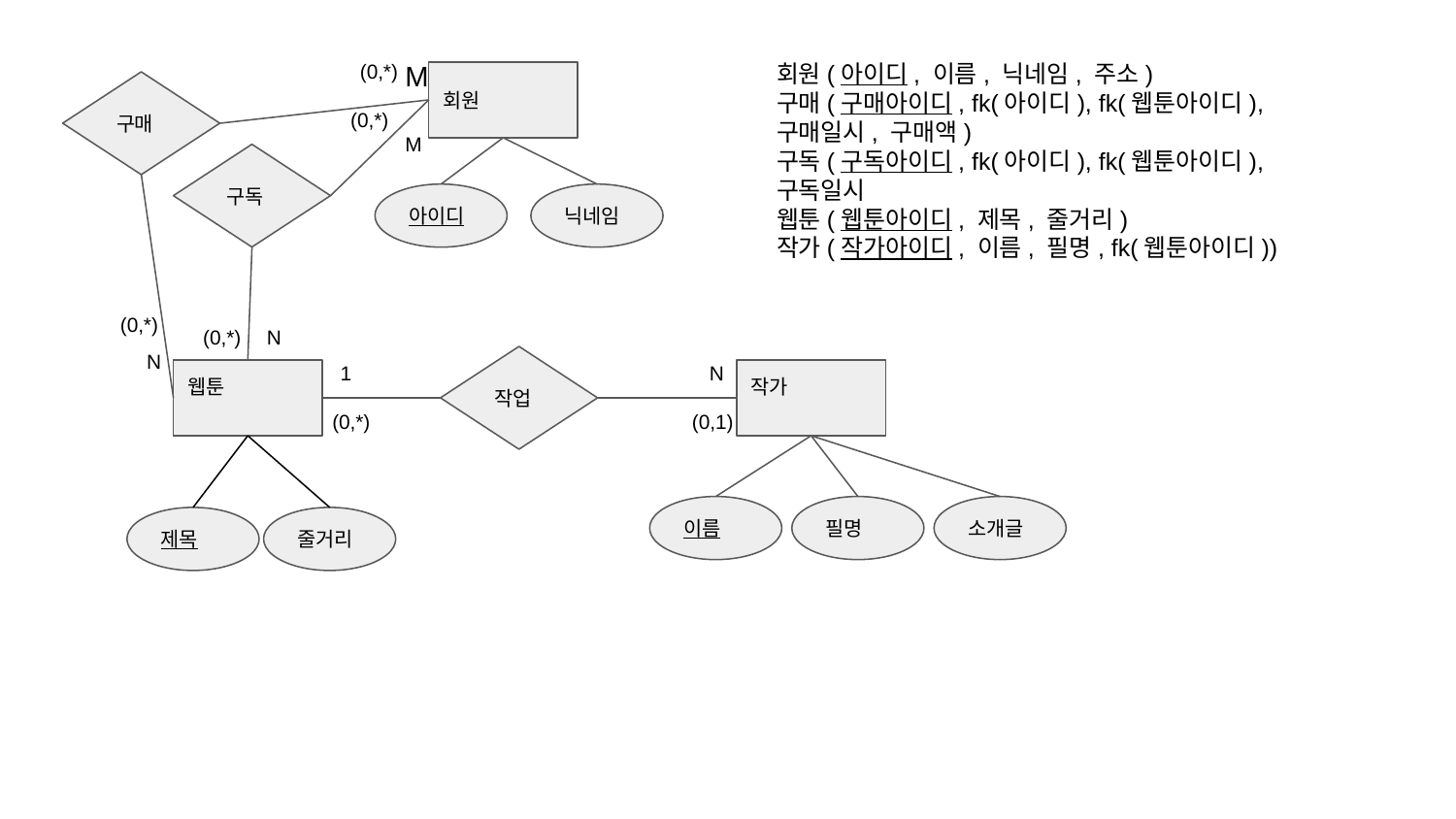

회원(아이디, 이름, 닉네임, 주소)
구매(구매아이디, fk(아이디), fk(웹툰아이디), 구매일시, 구매액)
구독(구독아이디, fk(아이디), fk(웹툰아이디), 구독일시
웹툰(웹툰아이디, 제목, 줄거리)
작가(작가아이디, 이름, 필명, fk(웹툰아이디))
(0,*)
M
회원
구매
(0,*)
M
구독
아이디
닉네임
(0,*)
(0,*)
N
N
1
N
작업
작가

웹툰

(0,*)
(0,1)
이름
필명
소개글
제목
줄거리